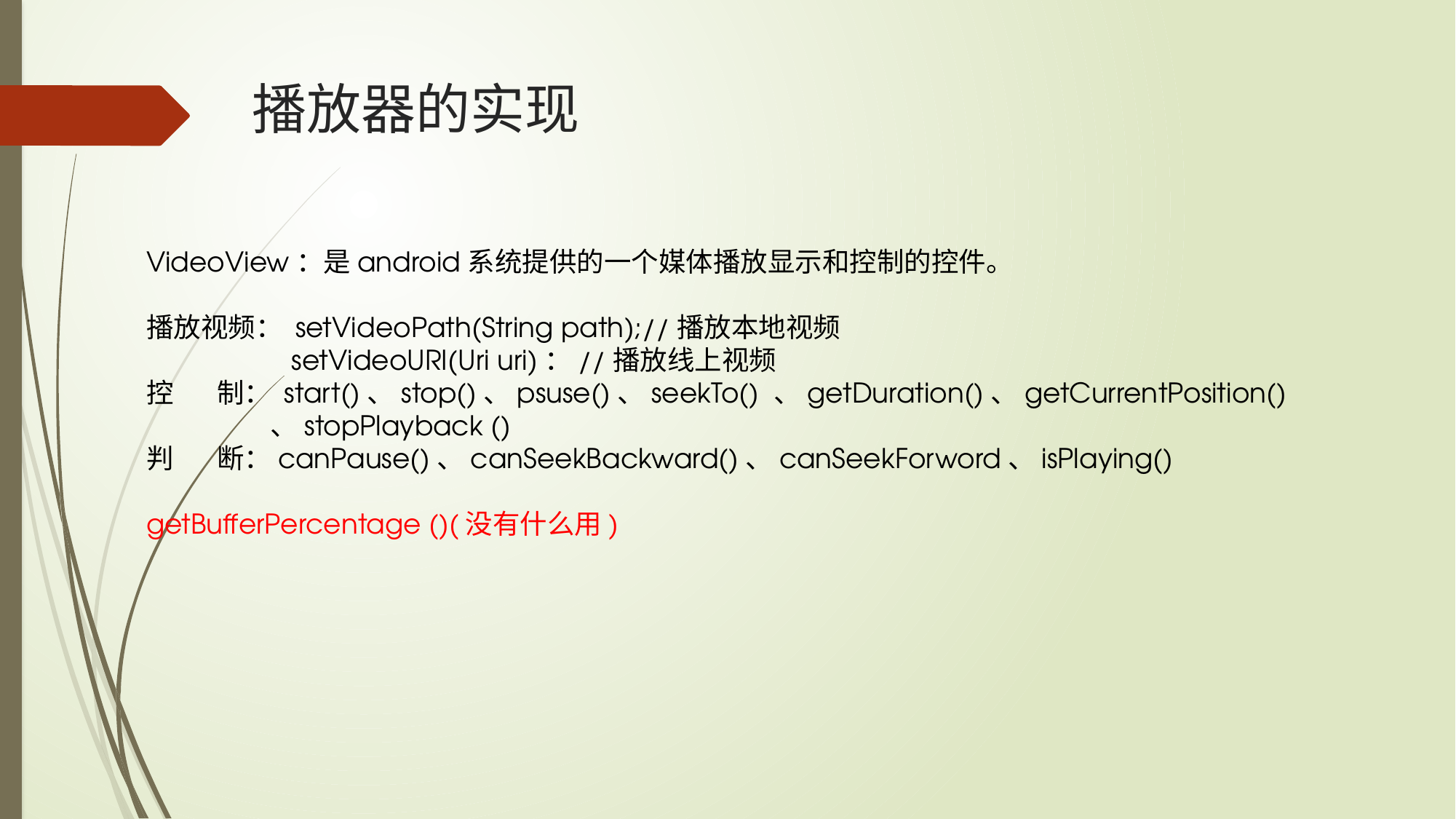

# 播放器的实现
VideoView：是android系统提供的一个媒体播放显示和控制的控件。

播放视频： setVideoPath(String path);//播放本地视频
                   setVideoURI(Uri uri)：//播放线上视频
控       制： start()、stop()、psuse()、seekTo() 、getDuration()、getCurrentPosition()
                   、stopPlayback ()
判       断：canPause()、canSeekBackward()、canSeekForword、isPlaying()

getBufferPercentage ()(没有什么用)